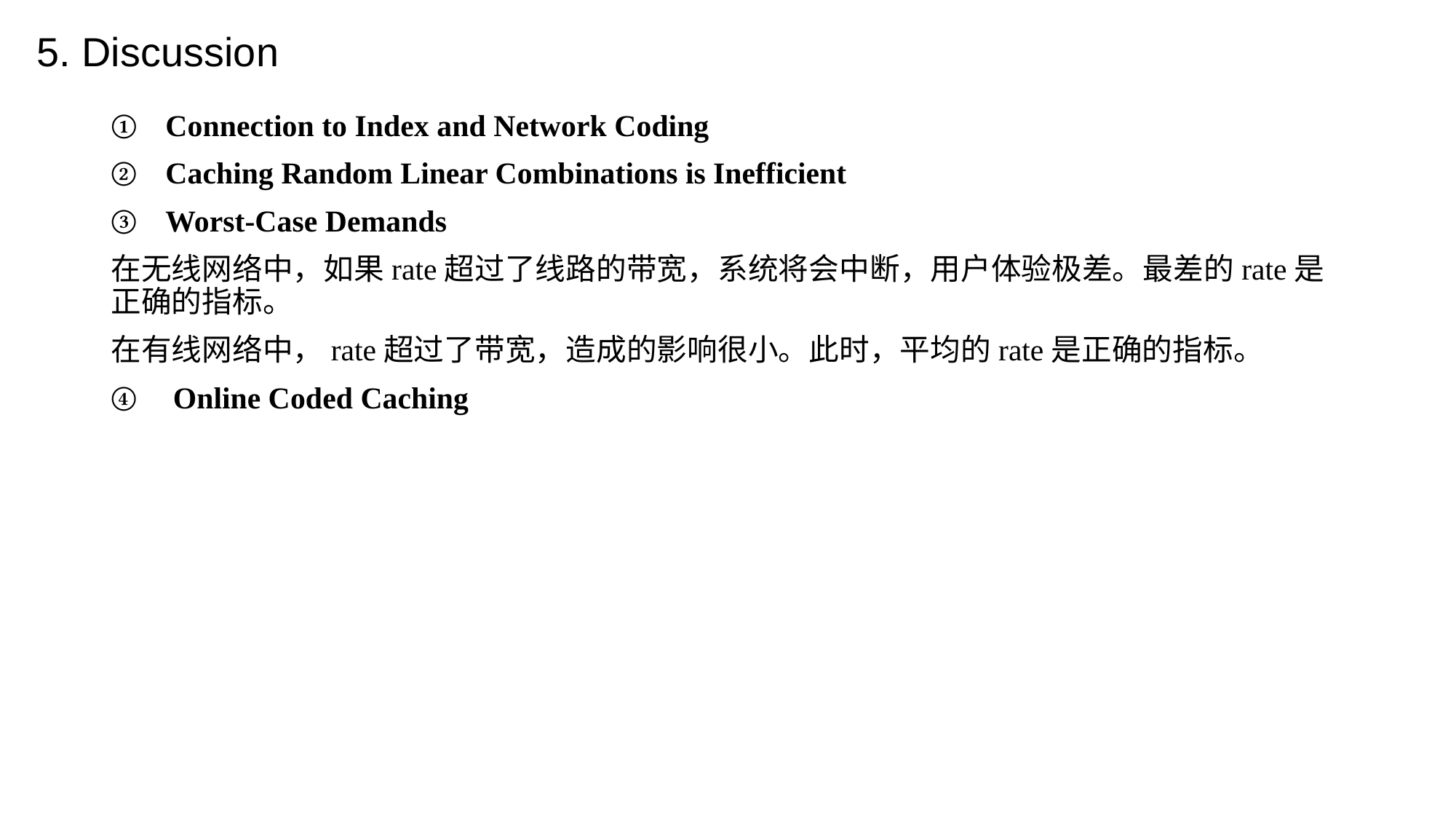

# 5. Discussion
Connection to Index and Network Coding
Caching Random Linear Combinations is Inefficient
Worst-Case Demands
在无线网络中，如果rate超过了线路的带宽，系统将会中断，用户体验极差。最差的rate是正确的指标。
在有线网络中，rate超过了带宽，造成的影响很小。此时，平均的rate是正确的指标。
 Online Coded Caching